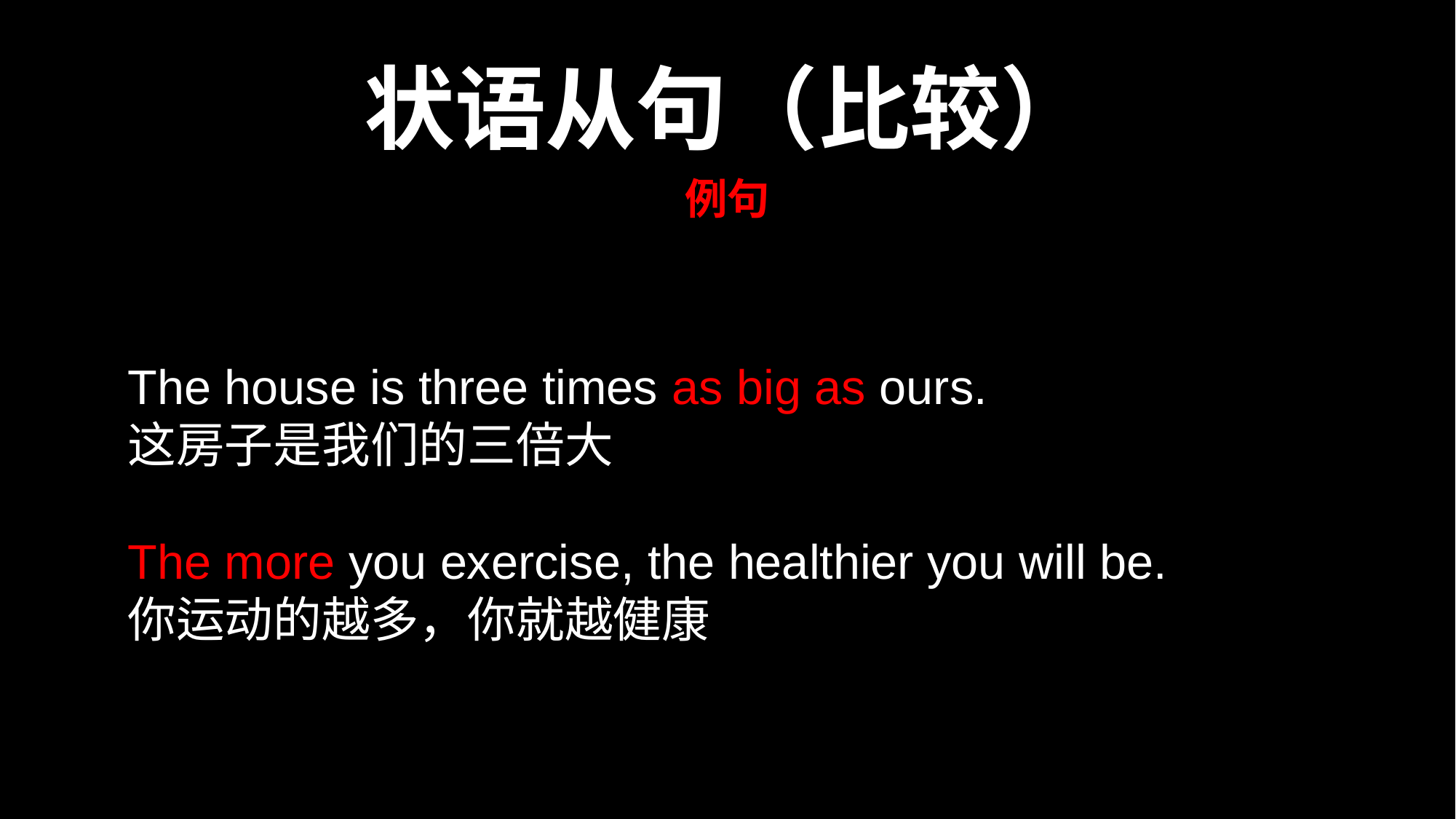

状语从句（比较）
例句
The house is three times as big as ours.
这房子是我们的三倍大

The more you exercise, the healthier you will be.
你运动的越多，你就越健康